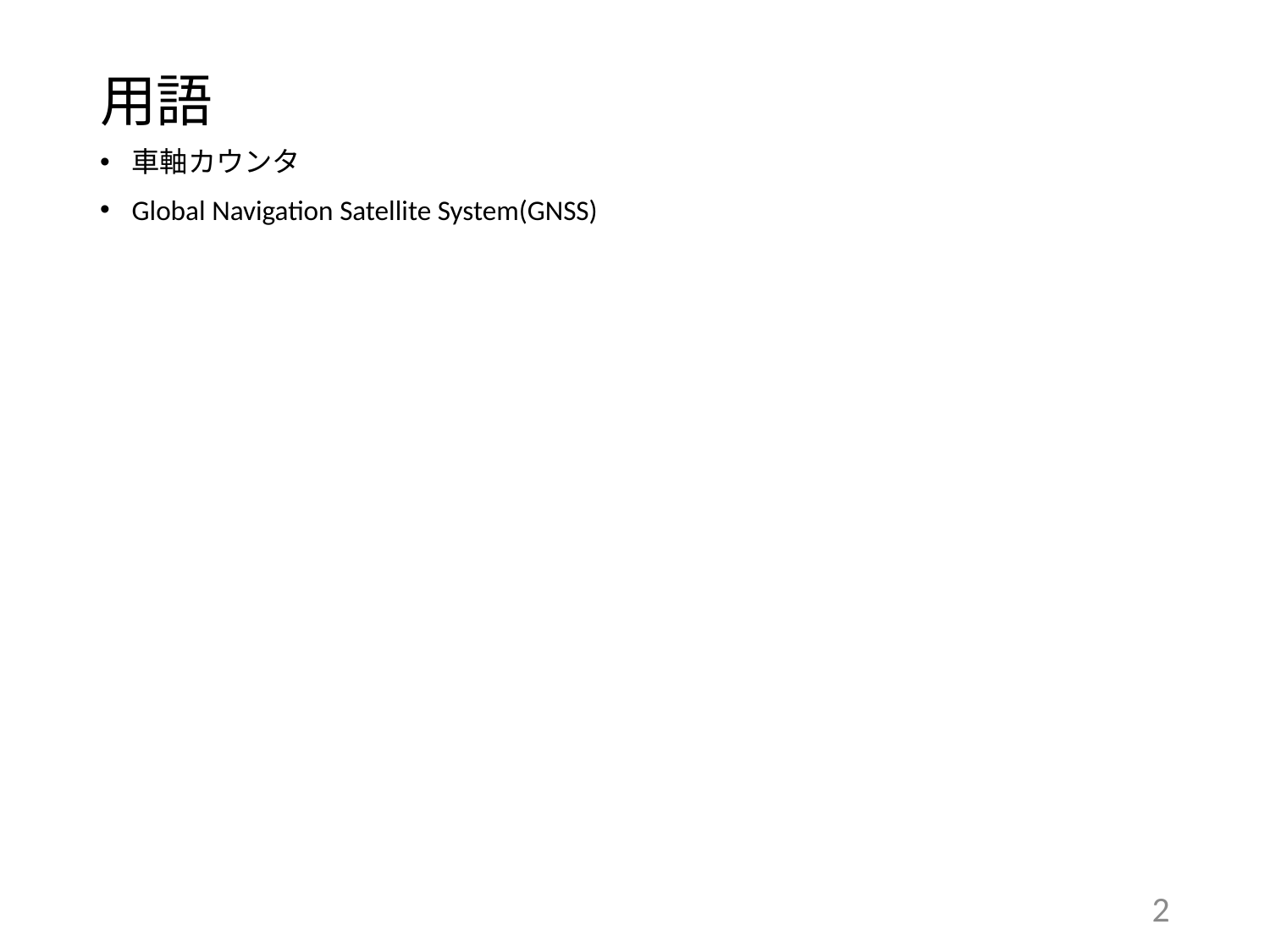

# 用語
車軸カウンタ
Global Navigation Satellite System(GNSS)

2